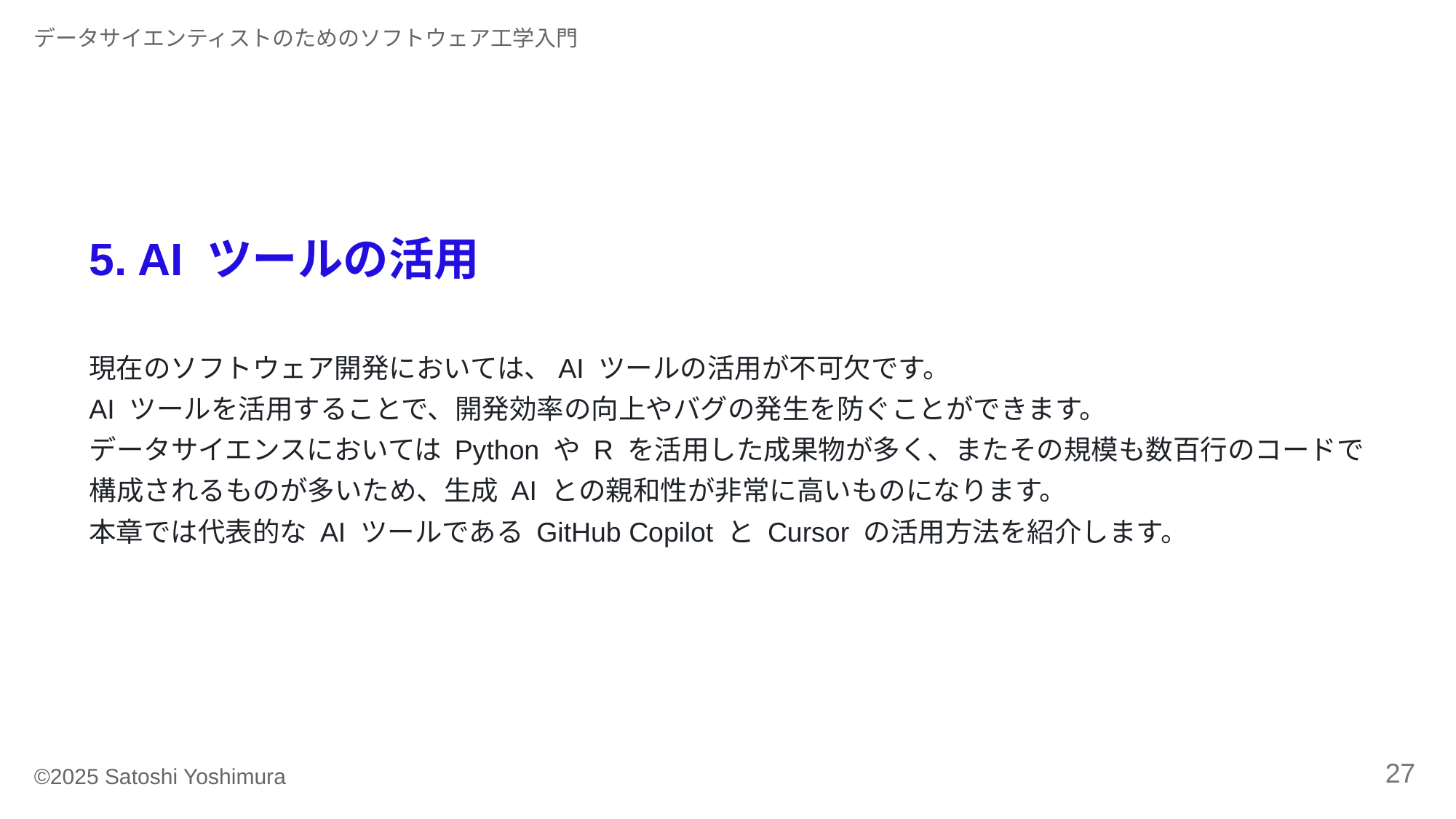

データサイエンティストのためのソフトウェア⼯学⼊⾨
5. AI ツールの活⽤
現在のソフトウェア開発においては、AI ツールの活⽤が不可⽋です。
AI ツールを活⽤することで、開発効率の向上やバグの発⽣を防ぐことができます。
データサイエンスにおいては Python や R を活⽤した成果物が多く、またその規模も数百⾏のコードで
構成されるものが多いため、⽣成 AI との親和性が⾮常に⾼いものになります。
本章では代表的な AI ツールである GitHub Copilot と Cursor の活⽤⽅法を紹介します。
27
©2025 Satoshi Yoshimura